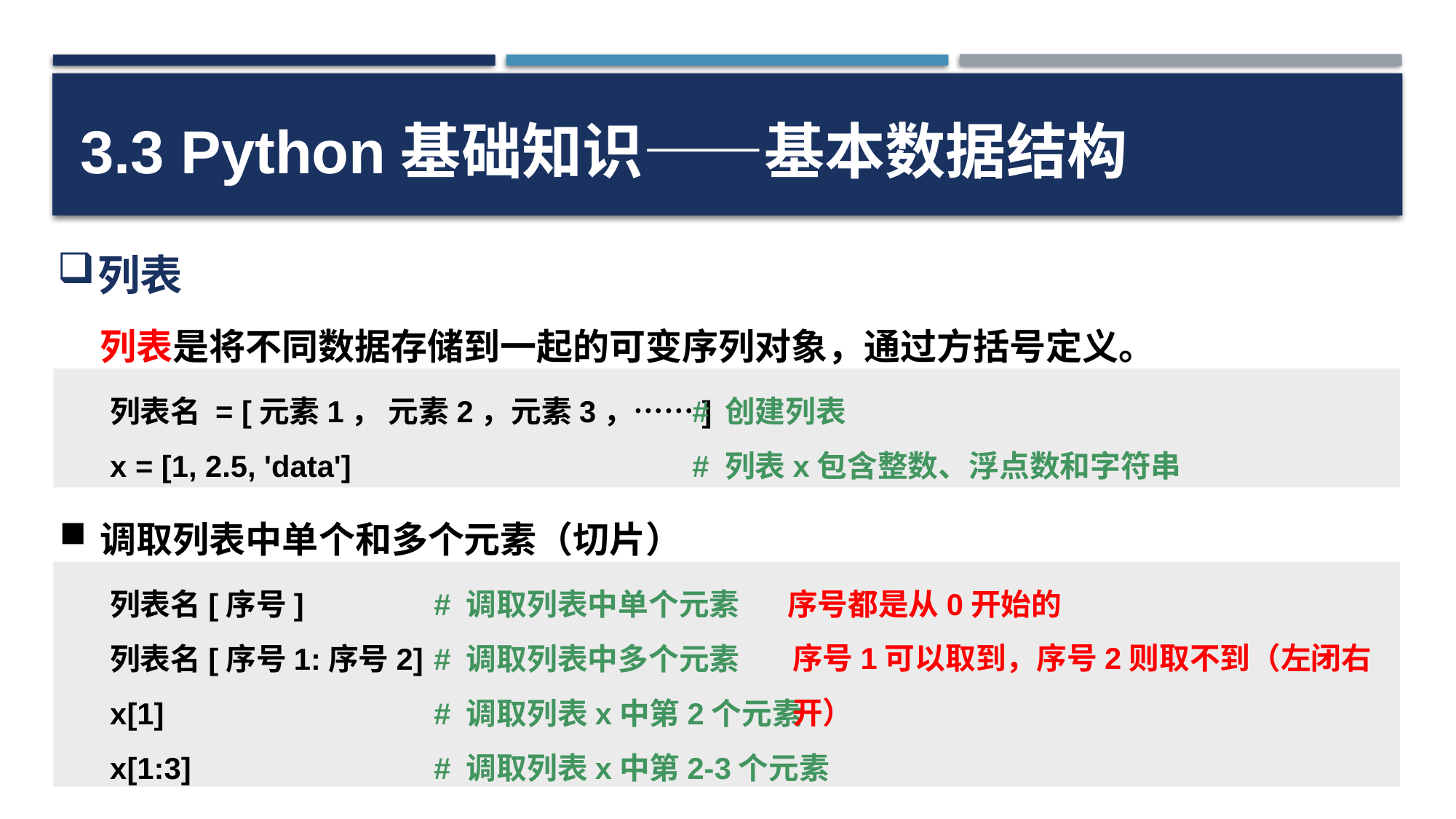

3.3 Python基础知识——基本数据结构
列表
列表是将不同数据存储到一起的可变序列对象，通过方括号定义。
列表名 = [元素1， 元素2，元素3，……]
x = [1, 2.5, 'data']

# 创建列表
# 列表x包含整数、浮点数和字符串
调取列表中单个和多个元素（切片）
列表名[序号]
列表名[序号1:序号2]
x[1]
x[1:3]

# 调取列表中单个元素
# 调取列表中多个元素
# 调取列表x中第2个元素
# 调取列表x中第2-3个元素
序号都是从0开始的
序号1可以取到，序号2则取不到（左闭右开）
31